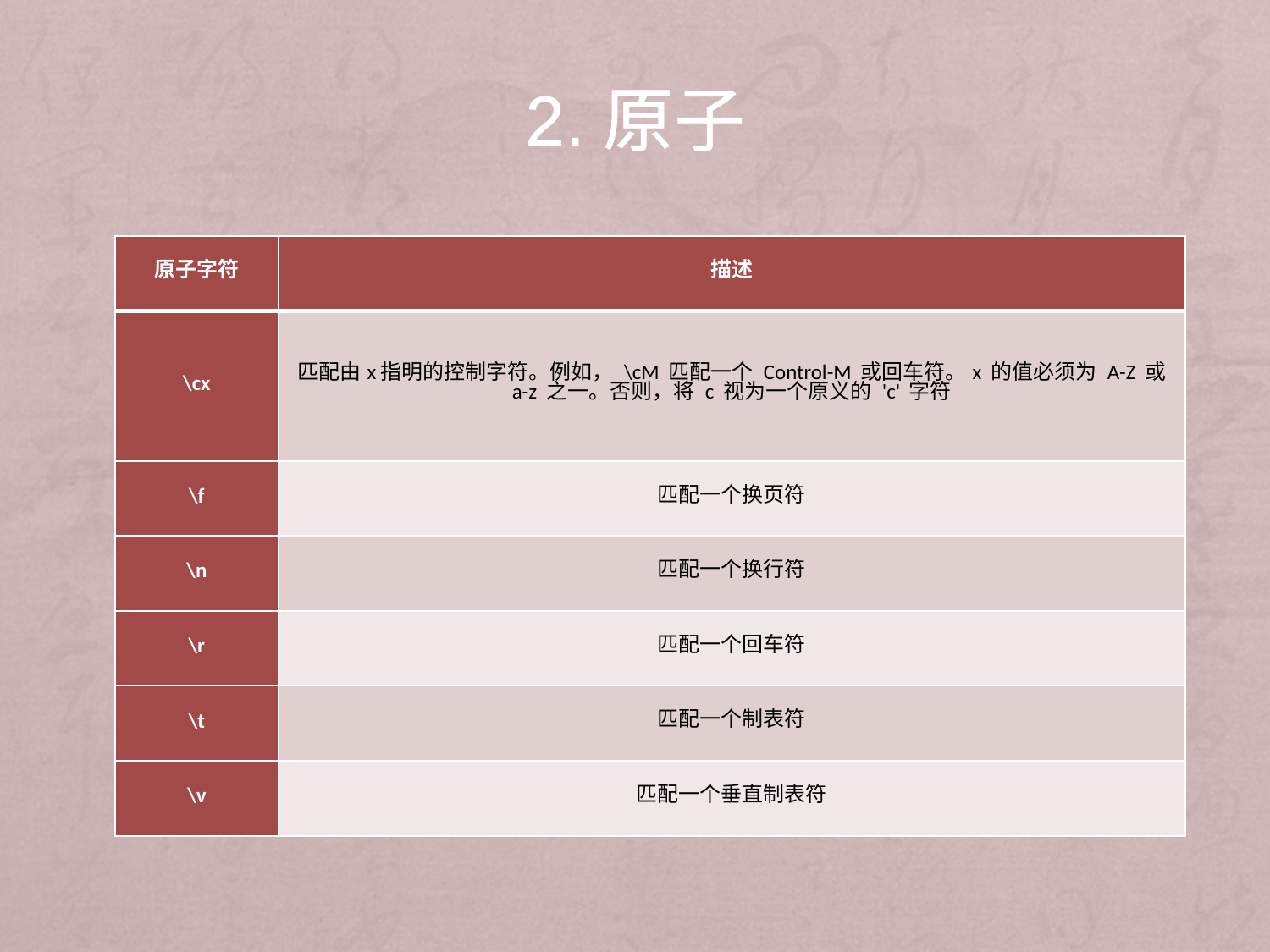

# 2.原子
| 原子字符 | 描述 |
| --- | --- |
| \cx | 匹配由x指明的控制字符。例如， \cM 匹配一个 Control-M 或回车符。x 的值必须为 A-Z 或 a-z 之一。否则，将 c 视为一个原义的 'c' 字符 |
| \f | 匹配一个换页符 |
| \n | 匹配一个换行符 |
| \r | 匹配一个回车符 |
| \t | 匹配一个制表符 |
| \v | 匹配一个垂直制表符 |